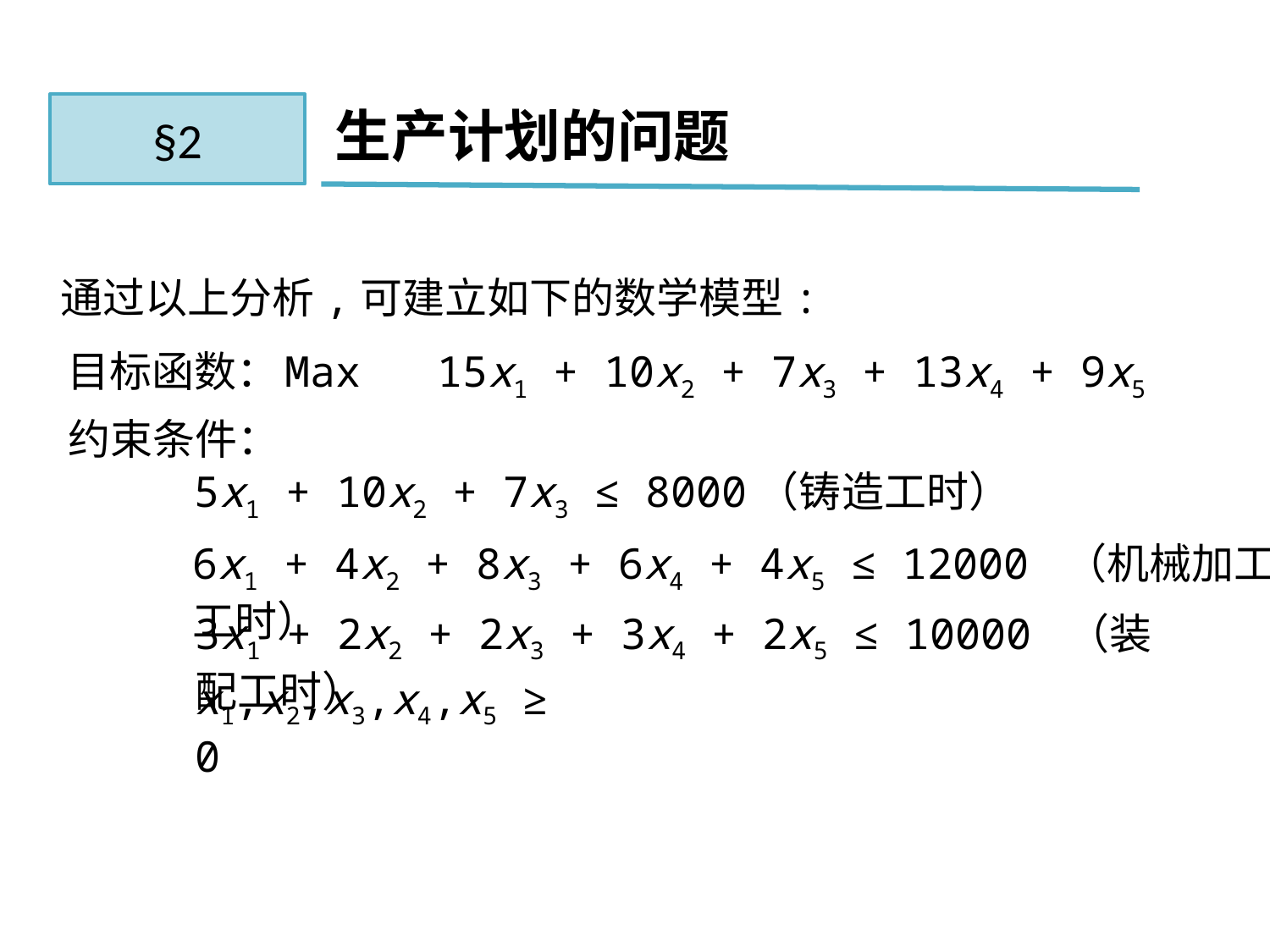

§2
生产计划的问题
通过以上分析,可建立如下的数学模型:
目标函数：
Max   15x1 + 10x2 + 7x3 + 13x4 + 9x5
约束条件：
5x1 + 10x2 + 7x3 ≤ 8000（铸造工时）
6x1 + 4x2 + 8x3 + 6x4 + 4x5 ≤ 12000 （机械加工工时）
3x1 + 2x2 + 2x3 + 3x4 + 2x5 ≤ 10000 （装配工时）
x1,x2,x3,x4,x5 ≥ 0